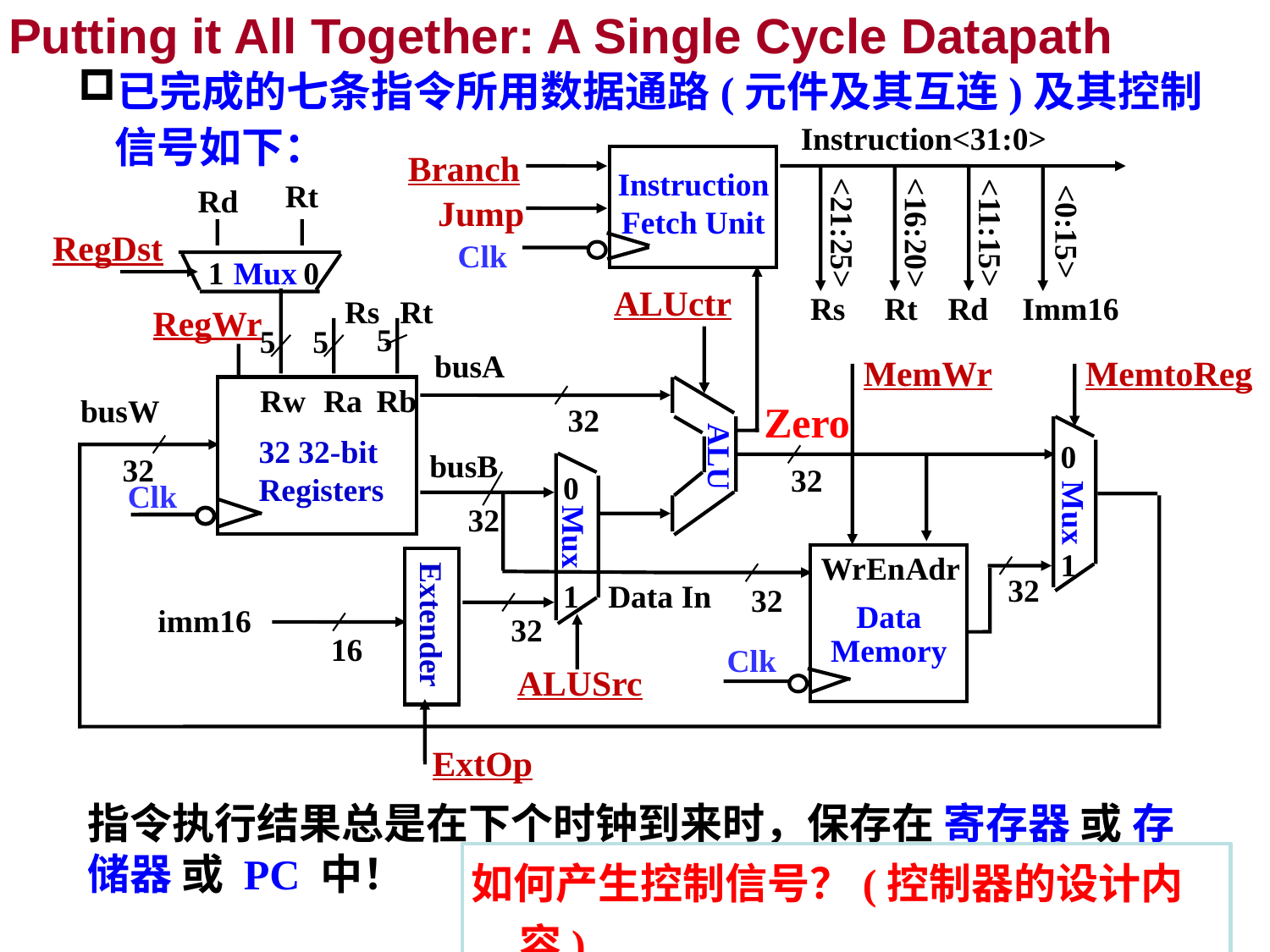

# Putting it All Together: A Single Cycle Datapath
已完成的七条指令所用数据通路(元件及其互连)及其控制信号如下：
Instruction<31:0>
Branch

Instruction
Fetch Unit

Rt
Rd
Jump
<0:15>
<21:25>
<16:20>
<11:15>

RegDst
Clk

Mux
1
0

ALUctr
Rs
Rt
Rd
Imm16
Rs
Rt

RegWr
5
5
5

busA

MemWr
MemtoReg

Rw
Ra
Rb

busW

Zero
32

32 32-bit
Registers

0
ALU

busB

32

32

0
Clk

Mux

32

Mux

1
WrEn
Adr

32

Data In
1

32

imm16
Data
Memory
Extender

32

16

Clk
ALUSrc

ExtOp
指令执行结果总是在下个时钟到来时，保存在 寄存器 或 存储器 或 PC 中！
如何产生控制信号？(控制器的设计内容)